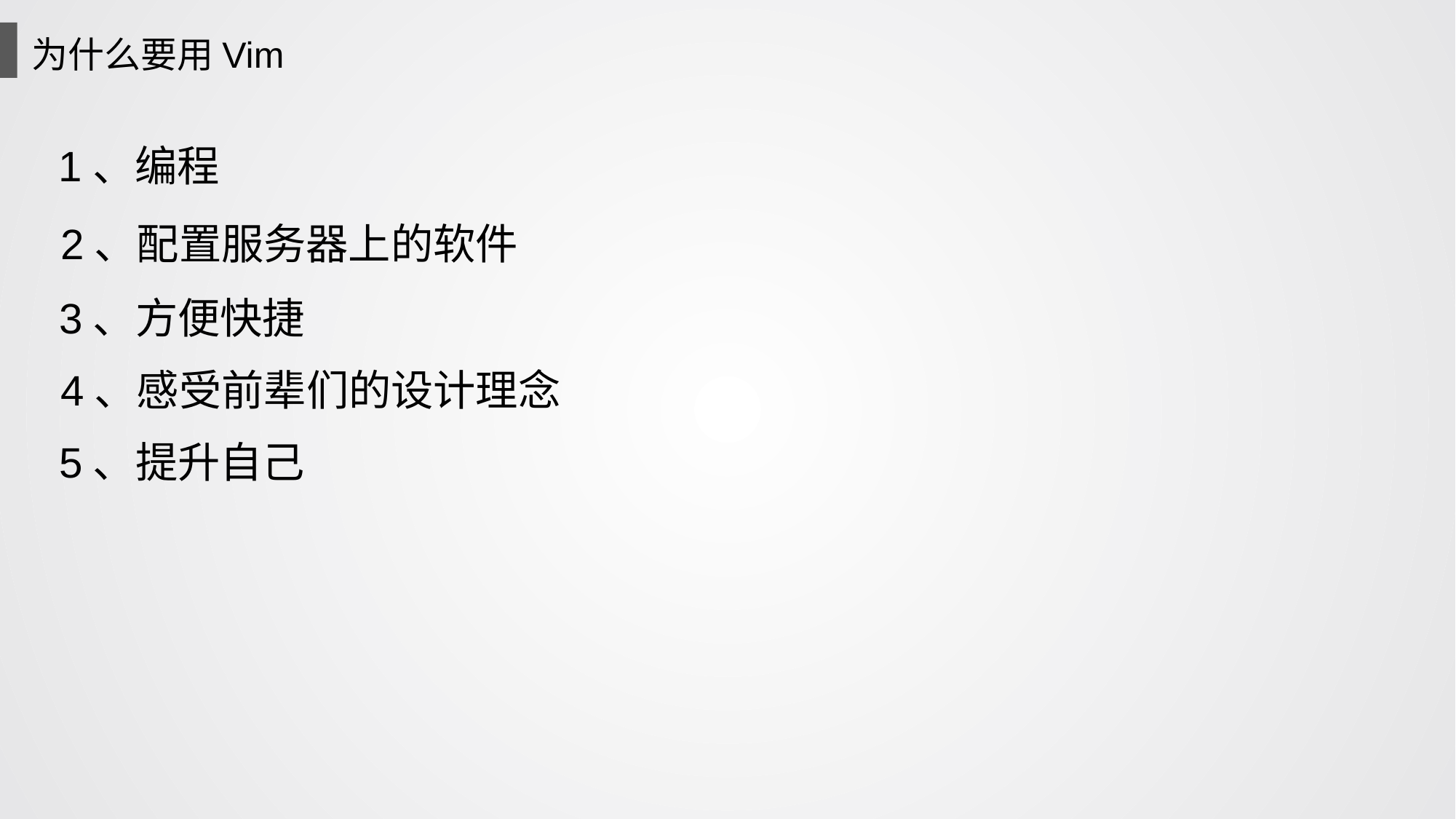

为什么要用Vim
1、编程
2、配置服务器上的软件
3、方便快捷
4、感受前辈们的设计理念
5、提升自己